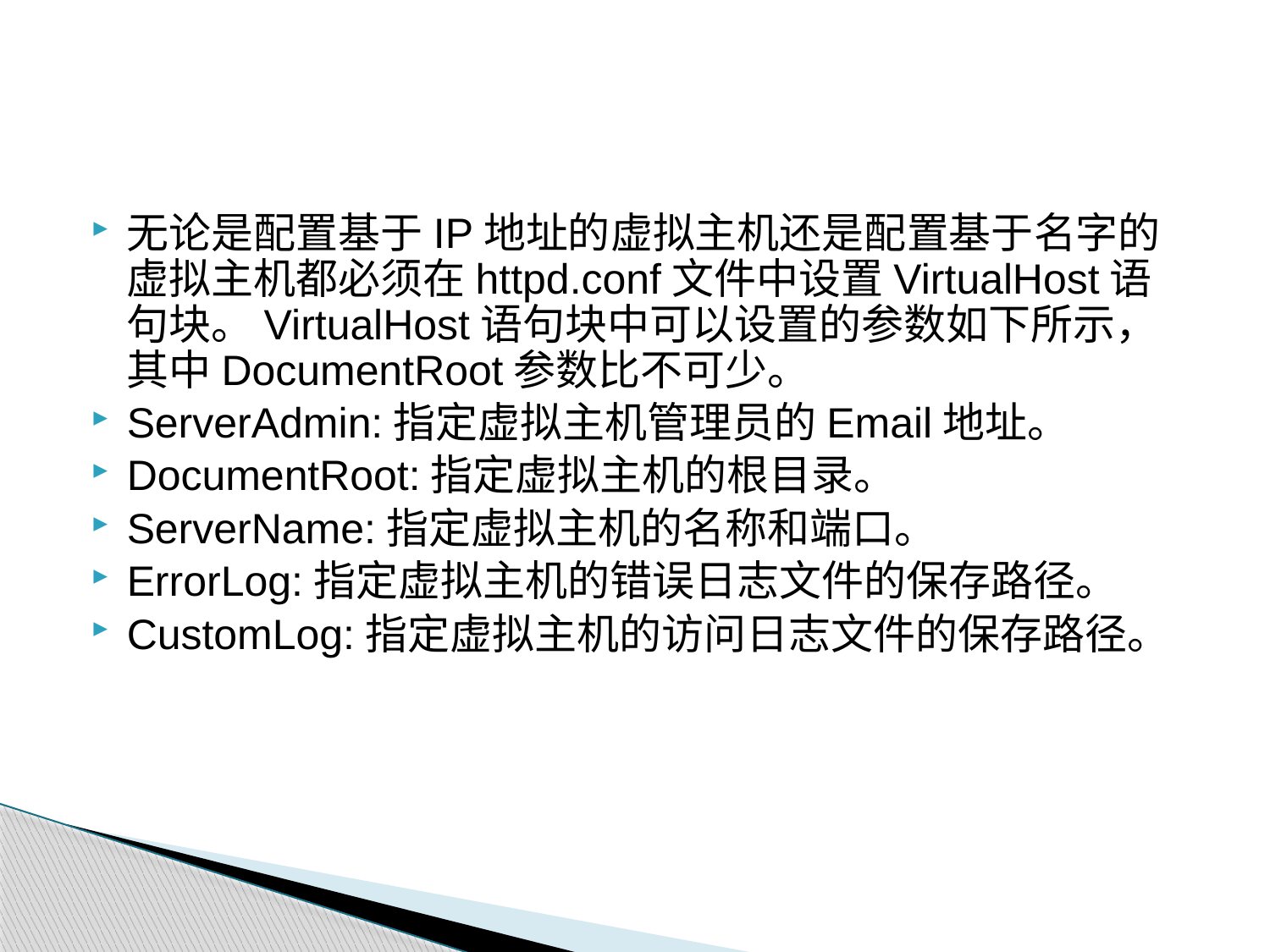

#
无论是配置基于IP地址的虚拟主机还是配置基于名字的虚拟主机都必须在httpd.conf文件中设置VirtualHost语句块。VirtualHost语句块中可以设置的参数如下所示，其中DocumentRoot参数比不可少。
ServerAdmin:指定虚拟主机管理员的Email地址。
DocumentRoot:指定虚拟主机的根目录。
ServerName:指定虚拟主机的名称和端口。
ErrorLog:指定虚拟主机的错误日志文件的保存路径。
CustomLog:指定虚拟主机的访问日志文件的保存路径。